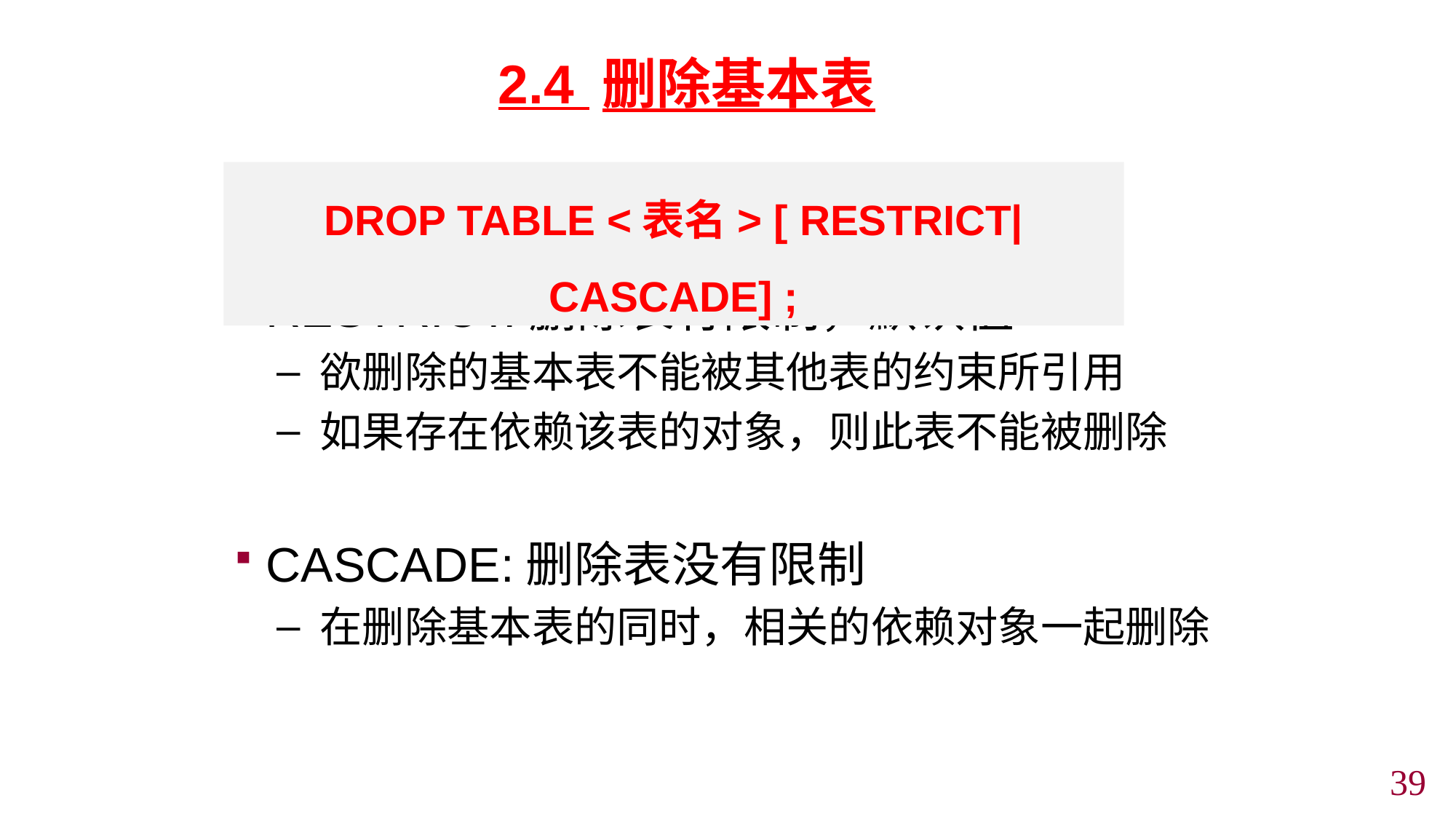

# 2.4 删除基本表
DROP TABLE <表名> [ RESTRICT| CASCADE] ;
RESTRICT:删除表有限制，默认值
欲删除的基本表不能被其他表的约束所引用
如果存在依赖该表的对象，则此表不能被删除

CASCADE:删除表没有限制
在删除基本表的同时，相关的依赖对象一起删除
39